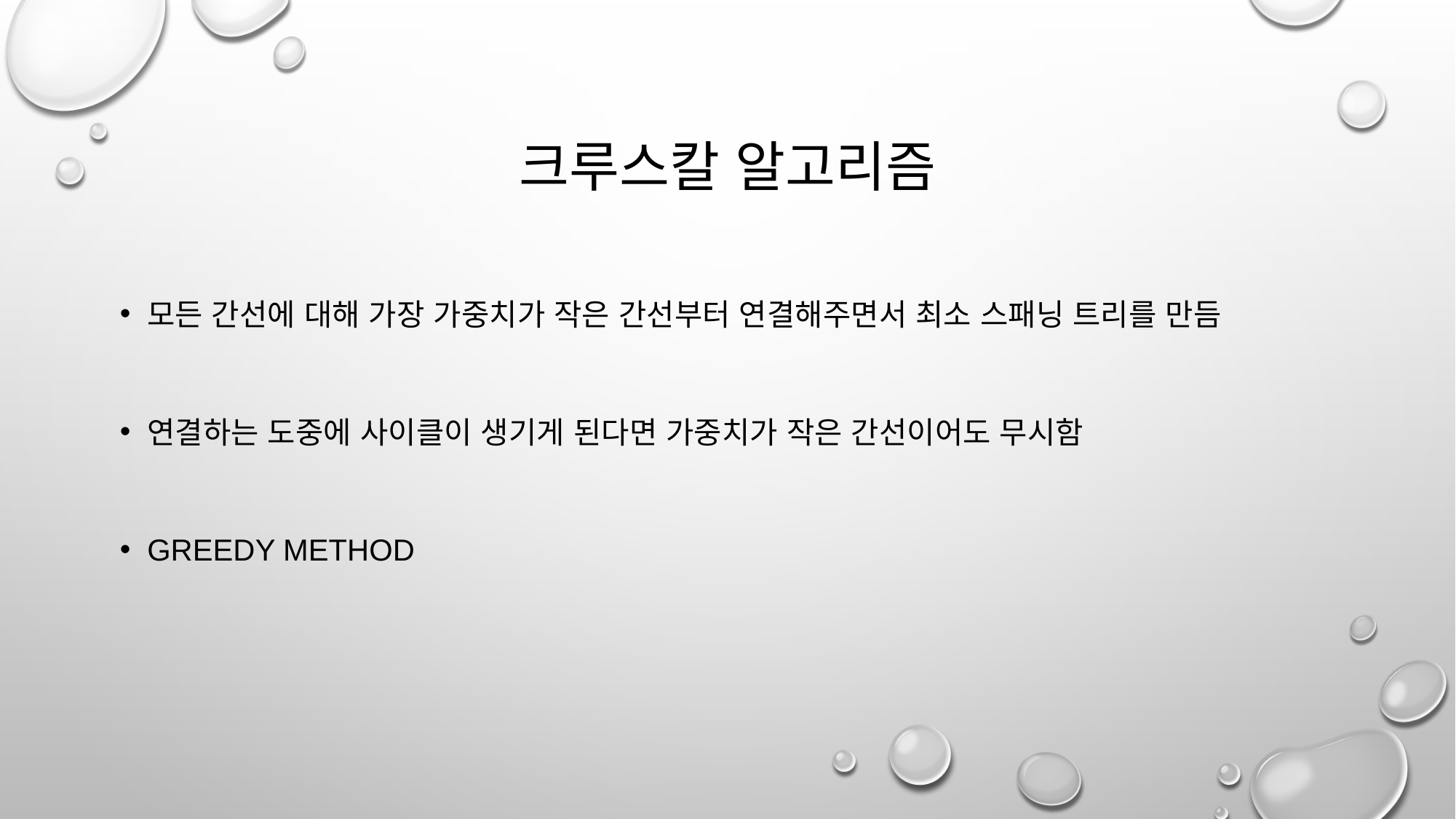

# 크루스칼 알고리즘
모든 간선에 대해 가장 가중치가 작은 간선부터 연결해주면서 최소 스패닝 트리를 만듬

연결하는 도중에 사이클이 생기게 된다면 가중치가 작은 간선이어도 무시함

Greedy method